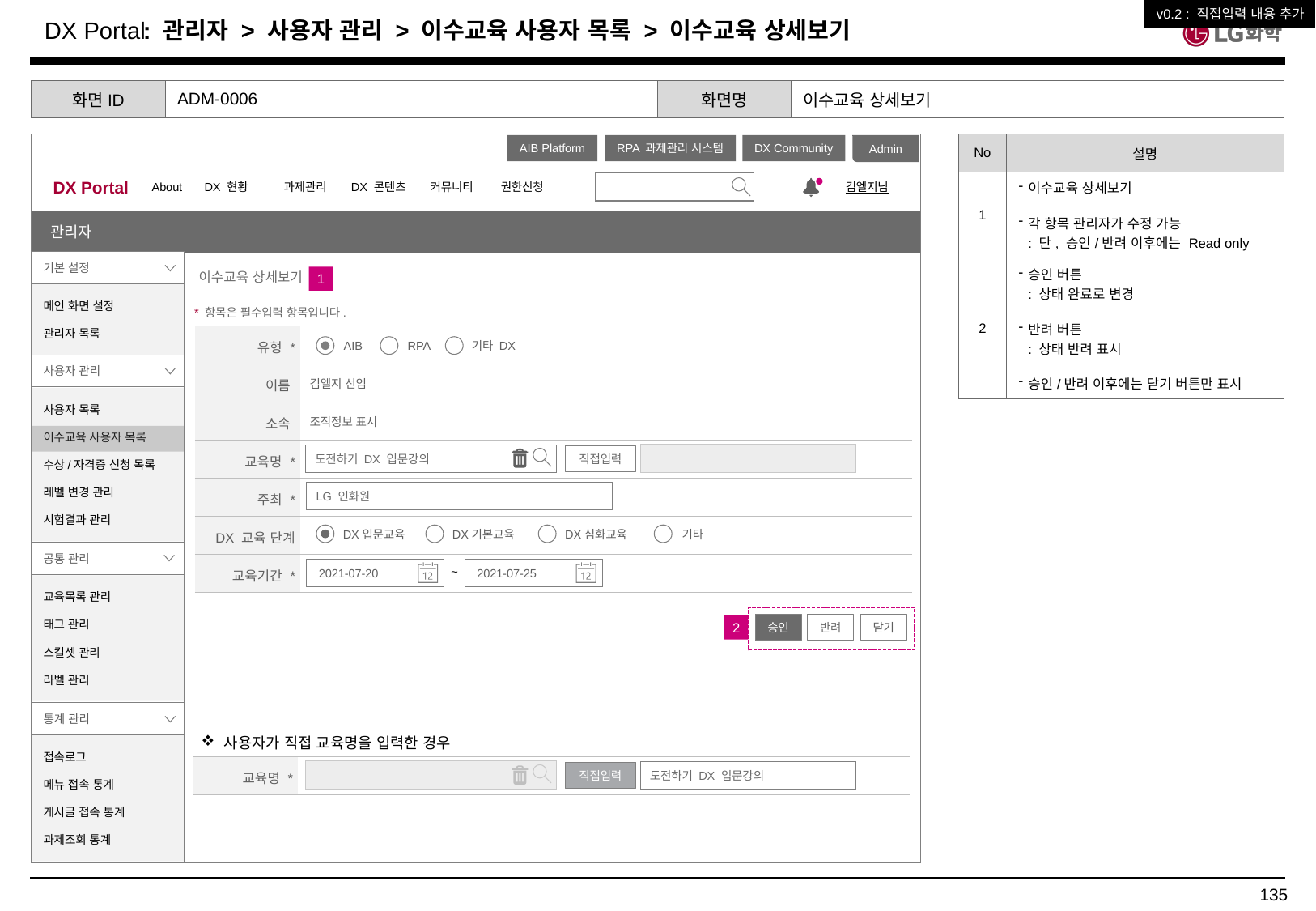

v0.2 : 직접입력 내용 추가
: 관리자 > 사용자 관리 > 이수교육 사용자 목록 > 이수교육 상세보기
| 화면ID | ADM-0006 | 화면명 | 이수교육 상세보기 |
| --- | --- | --- | --- |

| No | 설명 |
| --- | --- |
| 1 | 이수교육 상세보기 각 항목 관리자가 수정 가능 : 단, 승인/반려 이후에는 Read only |
| 2 | 승인 버튼 : 상태 완료로 변경 반려 버튼 : 상태 반려 표시 승인/반려 이후에는 닫기 버튼만 표시 |

Admin
DX Portal

About
DX 현황
과제관리
DX 콘텐츠
커뮤니티
권한신청
김엘지님

AIB Platform
RPA 과제관리 시스템
DX Community
공지사항

관리자

기본 설정

이수교육 상세보기
1
메인 화면 설정
관리자 목록

* 항목은 필수입력 항목입니다.
| 유형 \* |  |
| --- | --- |
| 이름 | 김엘지 선임 |
| 소속 | 조직정보 표시 |
| 교육명 \* |  |
| 주최 \* |  |
| DX 교육 단계 |  |
| 교육기간 \* |  |
AIB

RPA

기타 DX

사용자 관리

사용자 목록
이수교육 사용자 목록
수상/자격증 신청 목록
레벨 변경 관리
시험결과 관리

도전하기 DX 입문강의

직접입력
LG 인화원
DX입문교육

DX기본교육

DX심화교육

기타

공통 관리

~
2021-07-20

2021-07-25

교육목록 관리
태그 관리
스킬셋 관리
라벨 관리

승인
반려
닫기
2
통계 관리

사용자가 직접 교육명을 입력한 경우
접속로그
메뉴 접속 통계
게시글 접속 통계
과제조회 통계

| 교육명 \* |  |
| --- | --- |

도전하기 DX 입문강의
직접입력